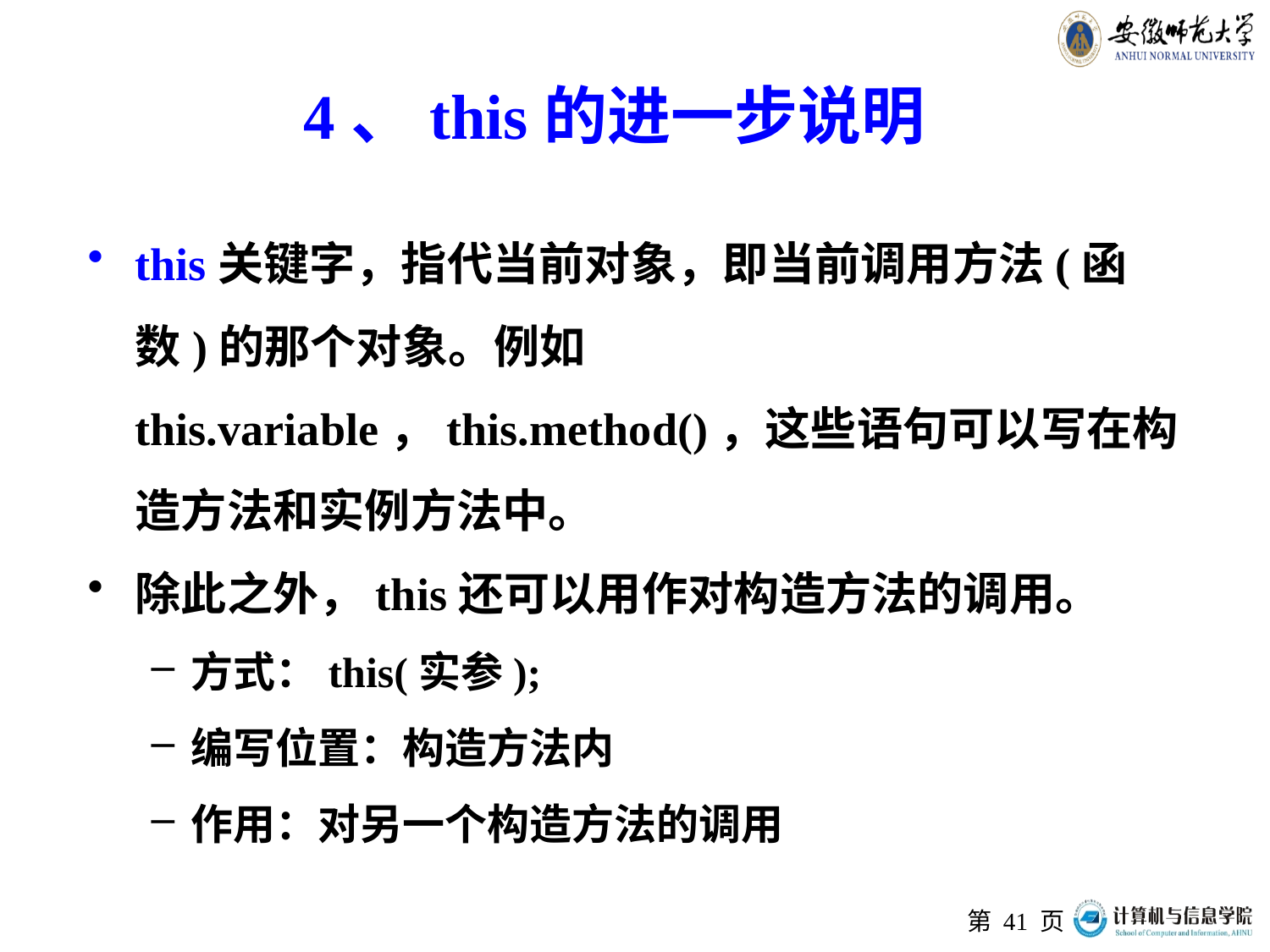

# 4、this的进一步说明
this关键字，指代当前对象，即当前调用方法(函数)的那个对象。例如this.variable，this.method()，这些语句可以写在构造方法和实例方法中。
除此之外，this还可以用作对构造方法的调用。
方式：this(实参);
编写位置：构造方法内
作用：对另一个构造方法的调用
第 41 页